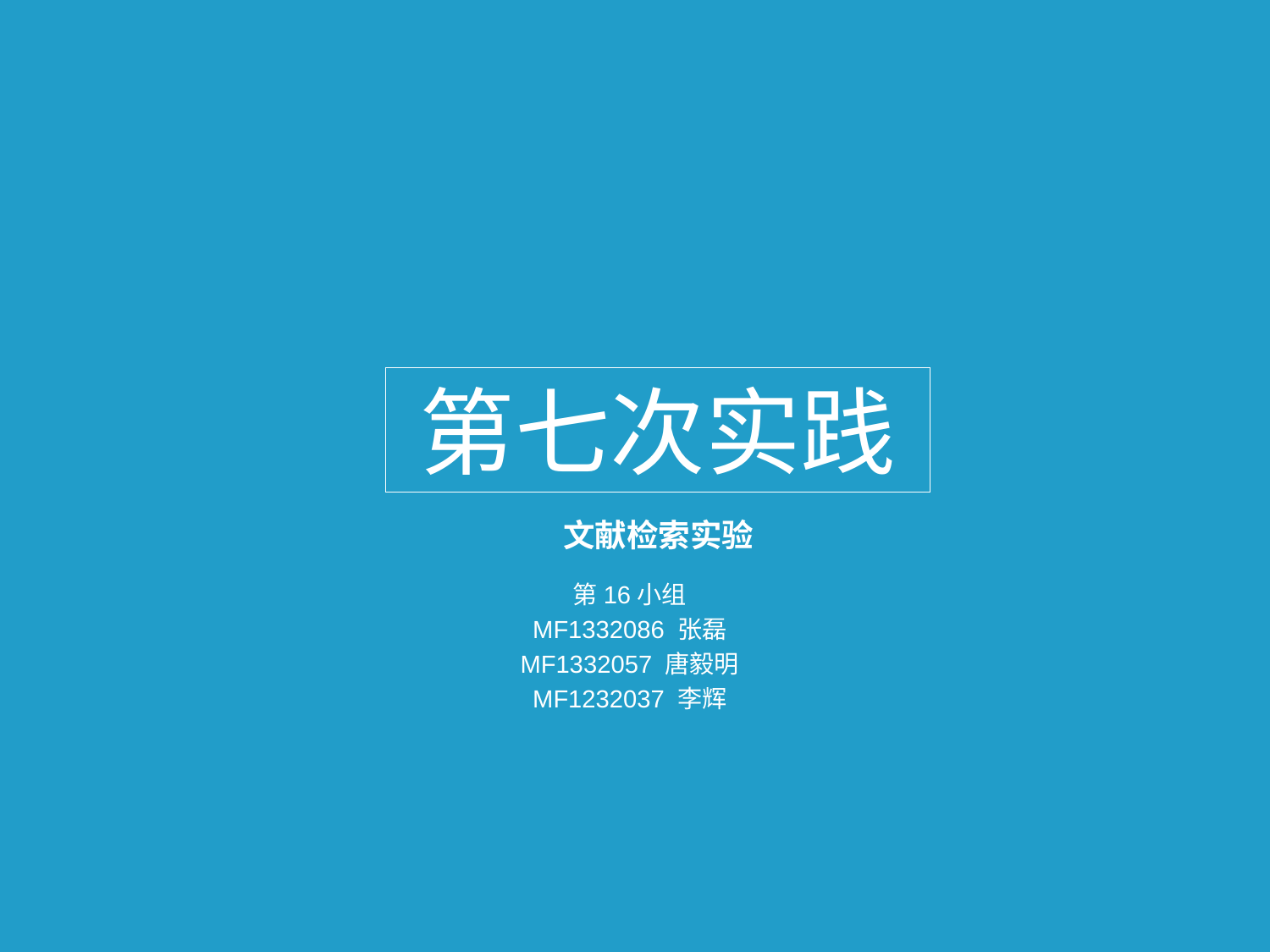

# 第七次实践
文献检索实验
第16小组
MF1332086 张磊
MF1332057 唐毅明
MF1232037 李辉